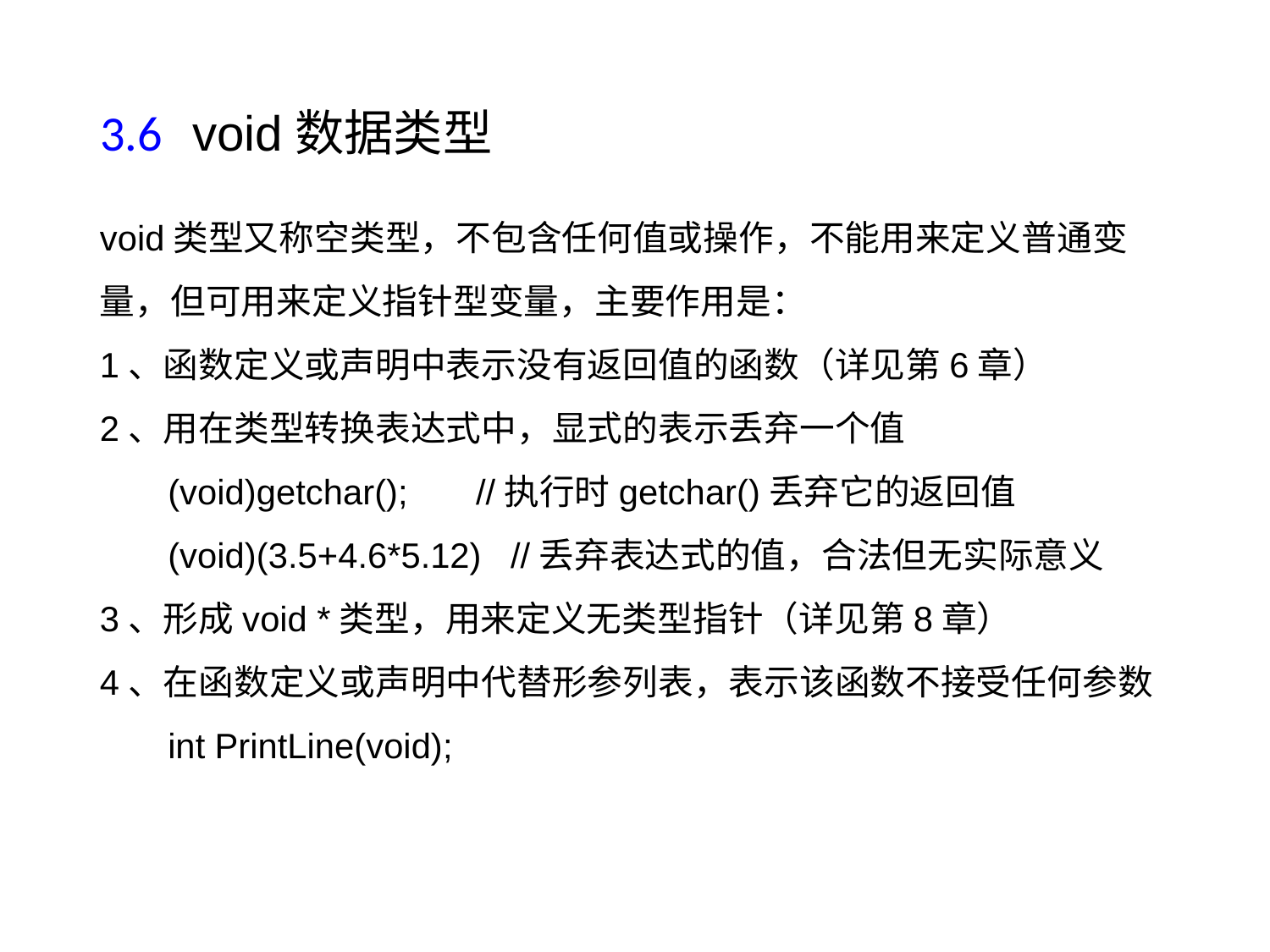

3.6 void数据类型
void类型又称空类型，不包含任何值或操作，不能用来定义普通变量，但可用来定义指针型变量，主要作用是：
1、函数定义或声明中表示没有返回值的函数（详见第6章）
2、用在类型转换表达式中，显式的表示丢弃一个值
       (void)getchar();       //执行时getchar()丢弃它的返回值
       (void)(3.5+4.6*5.12)   //丢弃表达式的值，合法但无实际意义
3、形成void *类型，用来定义无类型指针（详见第8章）
4、在函数定义或声明中代替形参列表，表示该函数不接受任何参数
       int PrintLine(void);